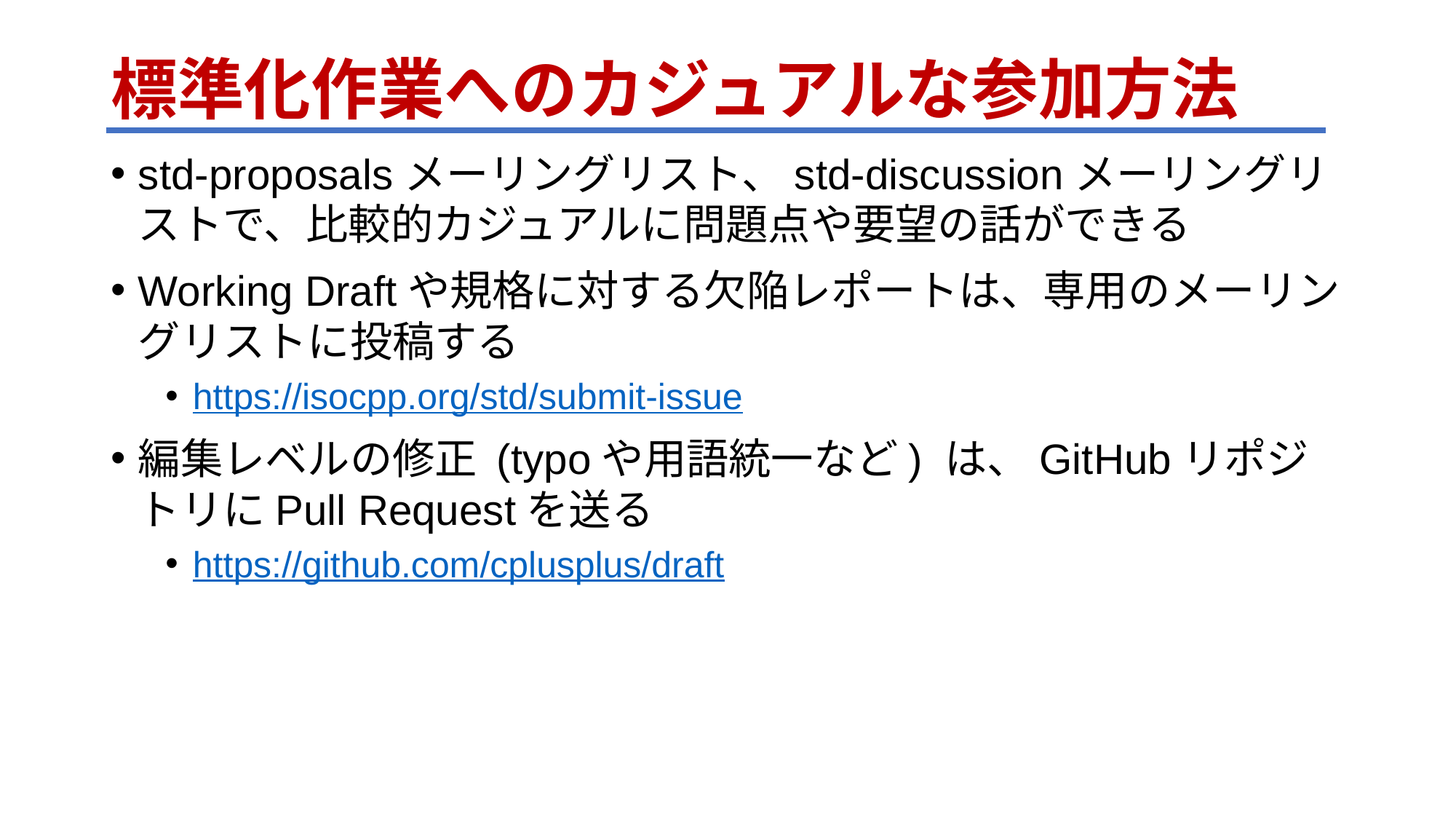

# 標準化作業へのカジュアルな参加方法
std-proposalsメーリングリスト、std-discussionメーリングリストで、比較的カジュアルに問題点や要望の話ができる
Working Draftや規格に対する欠陥レポートは、専用のメーリングリストに投稿する
https://isocpp.org/std/submit-issue
編集レベルの修正 (typoや用語統一など) は、GitHubリポジトリにPull Requestを送る
https://github.com/cplusplus/draft